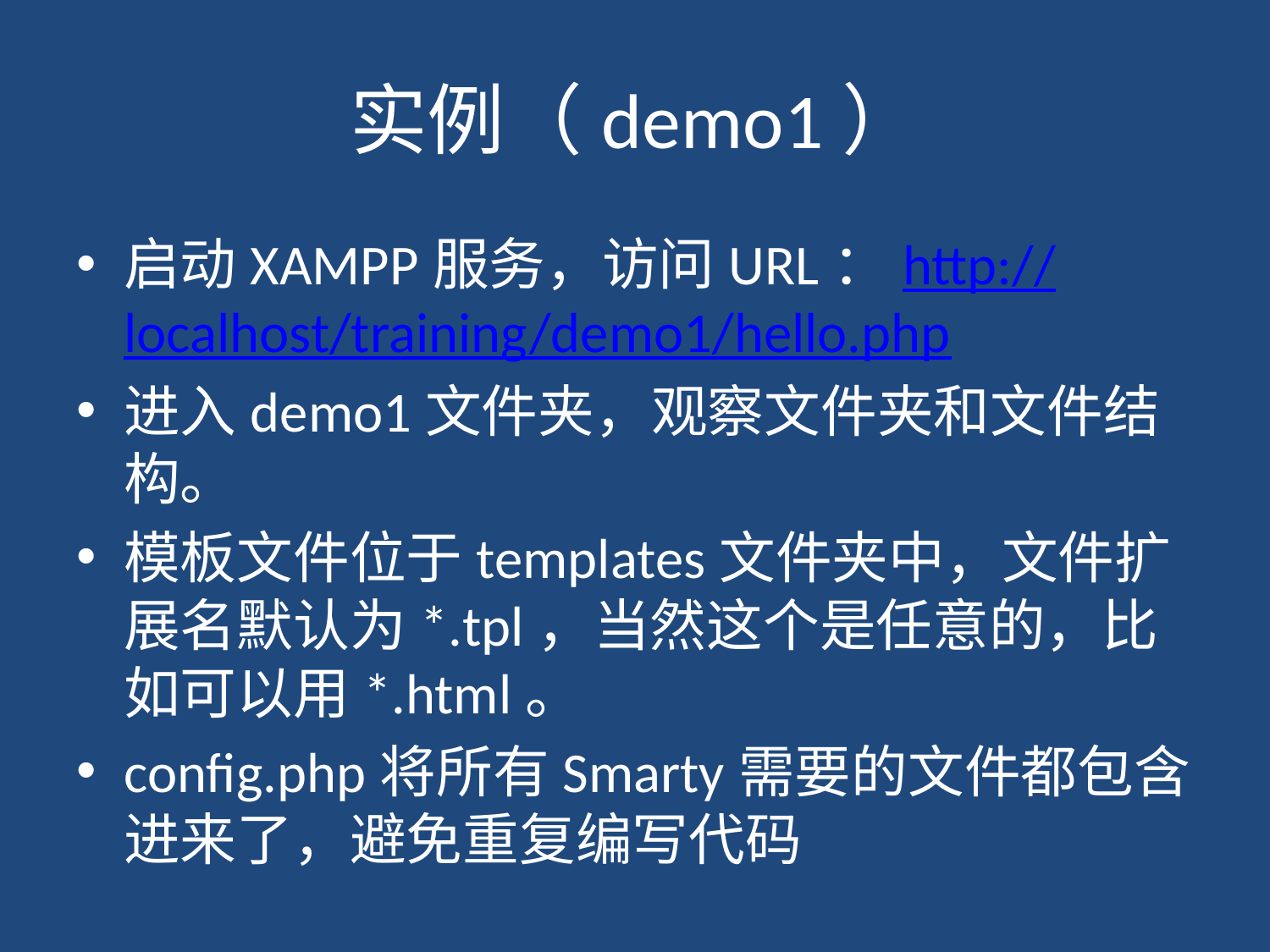

# 实例（demo1）
启动XAMPP服务，访问URL：http://localhost/training/demo1/hello.php
进入demo1文件夹，观察文件夹和文件结构。
模板文件位于templates文件夹中，文件扩展名默认为*.tpl，当然这个是任意的，比如可以用*.html。
config.php将所有Smarty需要的文件都包含进来了，避免重复编写代码